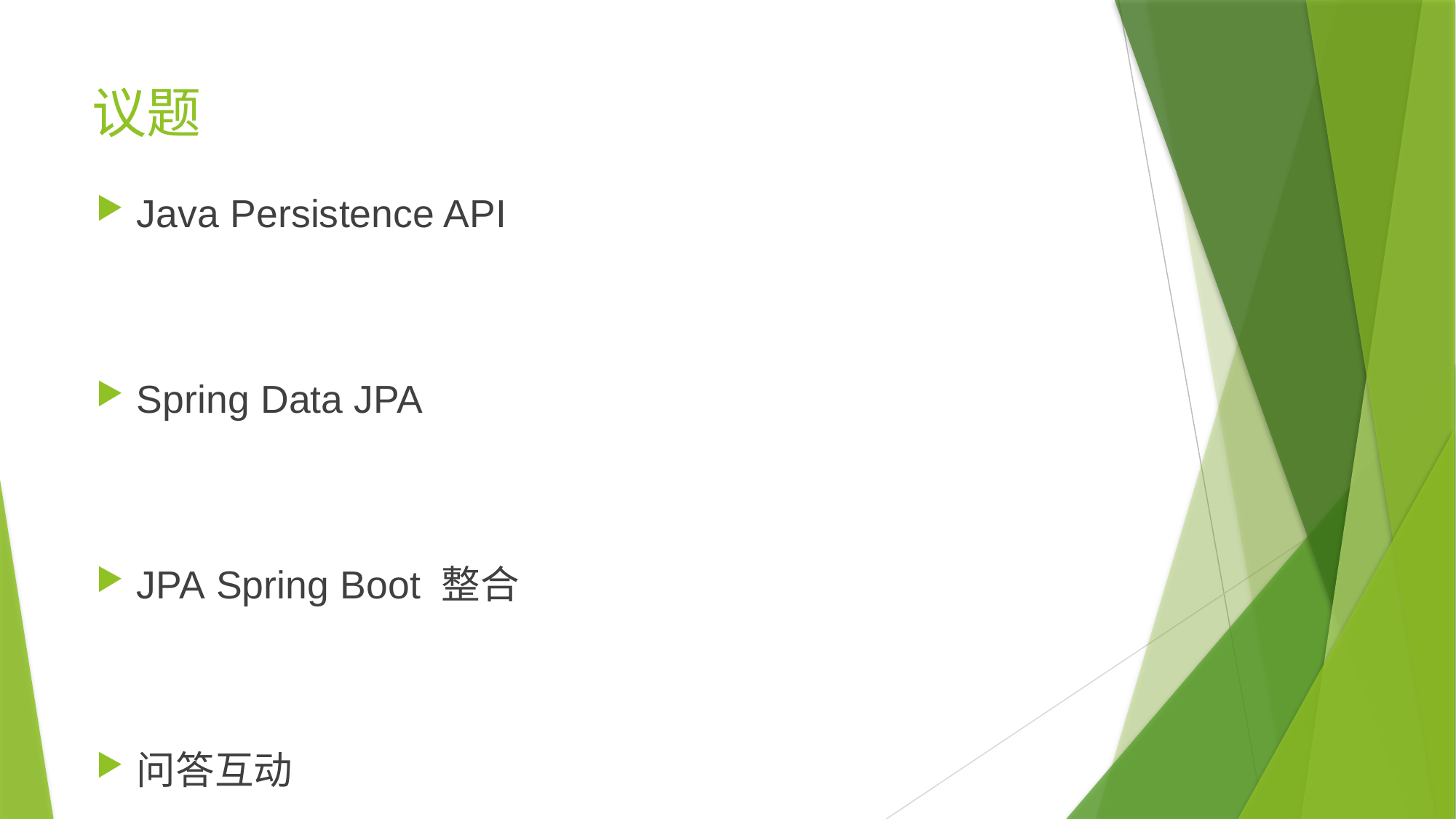

# 议题
Java Persistence API

Spring Data JPA

JPA Spring Boot 整合

问答互动